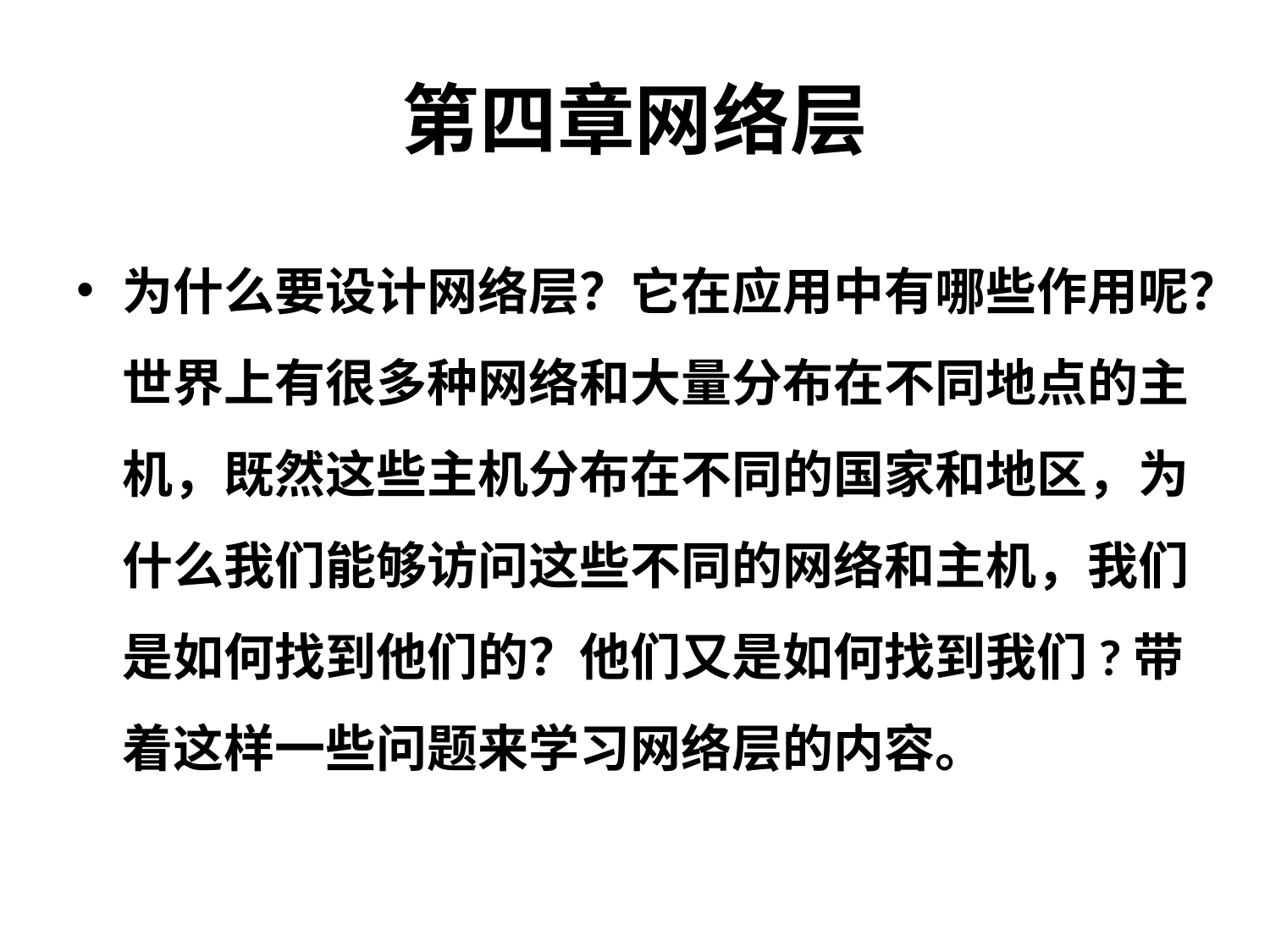

# 第四章网络层
为什么要设计网络层？它在应用中有哪些作用呢？世界上有很多种网络和大量分布在不同地点的主机，既然这些主机分布在不同的国家和地区，为什么我们能够访问这些不同的网络和主机，我们是如何找到他们的？他们又是如何找到我们?带着这样一些问题来学习网络层的内容。